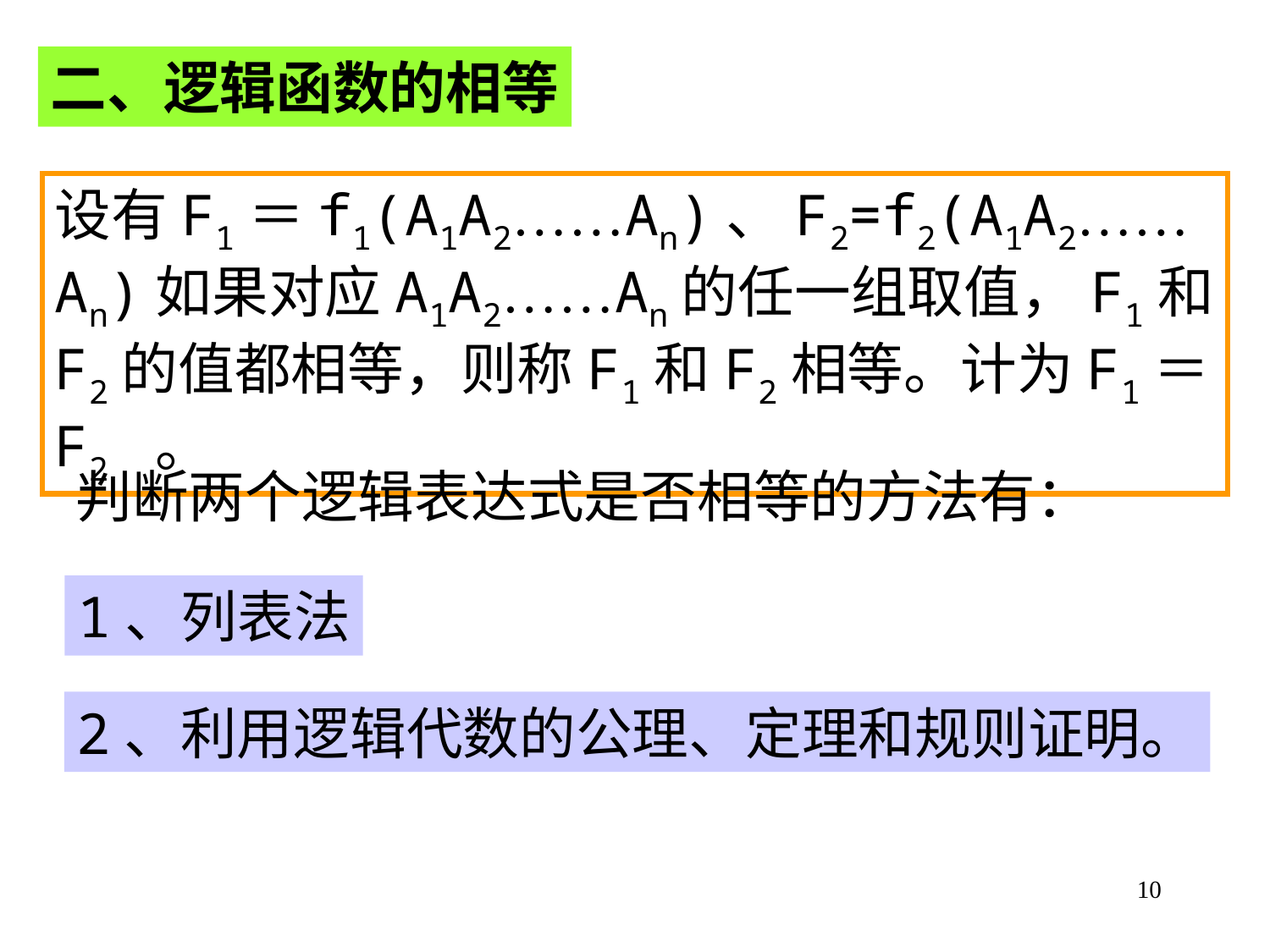

二、逻辑函数的相等
设有F1＝f1(A1A2……An)、F2=f2(A1A2……An)如果对应A1A2……An的任一组取值，F1和F2的值都相等，则称F1和F2相等。计为F1＝F2 。
判断两个逻辑表达式是否相等的方法有：
1、列表法
2、利用逻辑代数的公理、定理和规则证明。
10